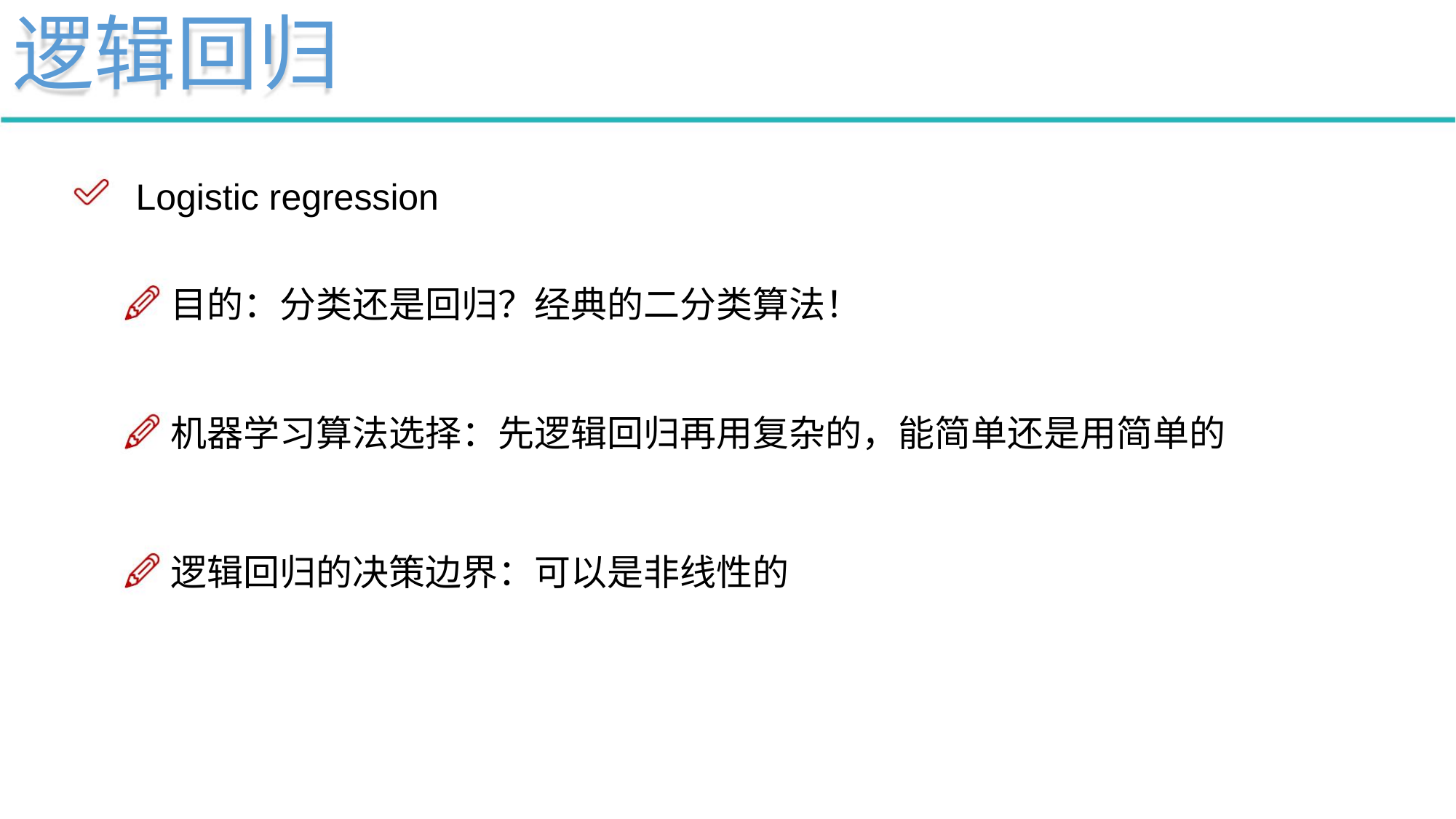

逻辑回归
Logistic regression
目的：分类还是回归？经典的二分类算法！
机器学习算法选择：先逻辑回归再用复杂的，能简单还是用简单的
逻辑回归的决策边界：可以是非线性的